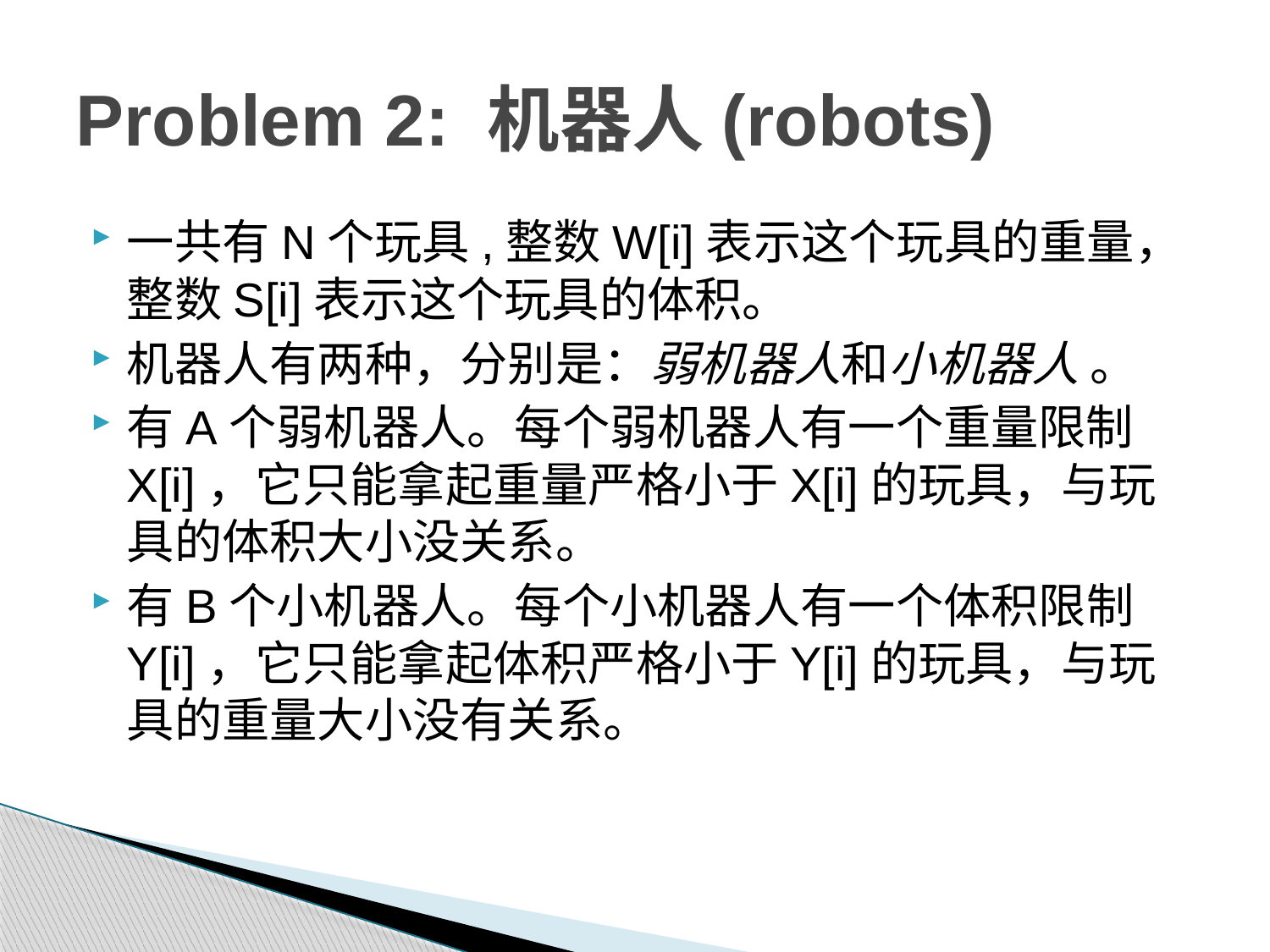

# Problem 2: 机器人(robots)
一共有N个玩具,整数W[i]表示这个玩具的重量，整数S[i]表示这个玩具的体积。
机器人有两种，分别是：弱机器人和小机器人 。
有A个弱机器人。每个弱机器人有一个重量限制X[i]，它只能拿起重量严格小于X[i]的玩具，与玩具的体积大小没关系。
有B个小机器人。每个小机器人有一个体积限制Y[i]，它只能拿起体积严格小于Y[i]的玩具，与玩具的重量大小没有关系。